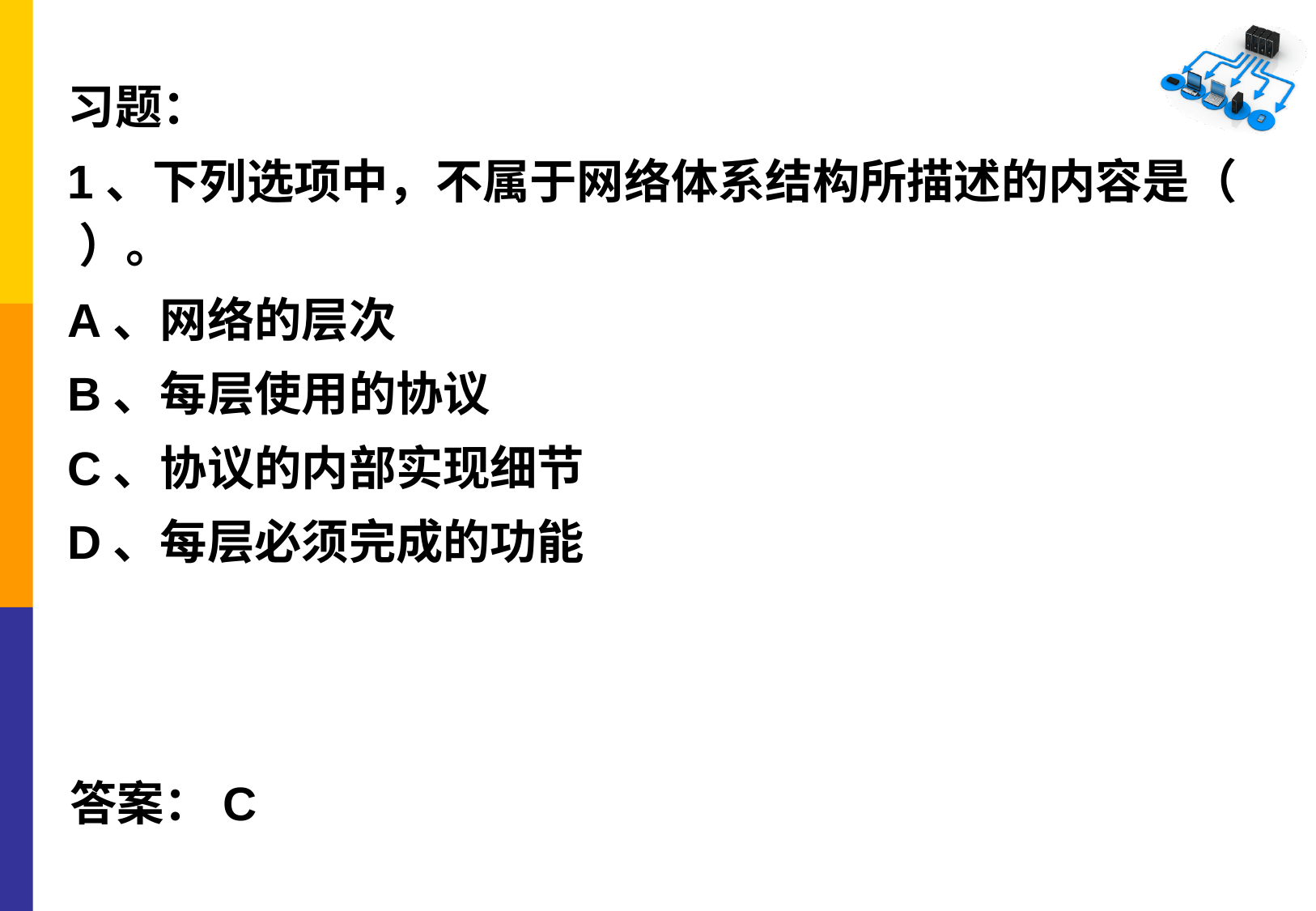

习题：
1、下列选项中，不属于网络体系结构所描述的内容是（  ）。
A、网络的层次
B、每层使用的协议
C、协议的内部实现细节
D、每层必须完成的功能
答案：C